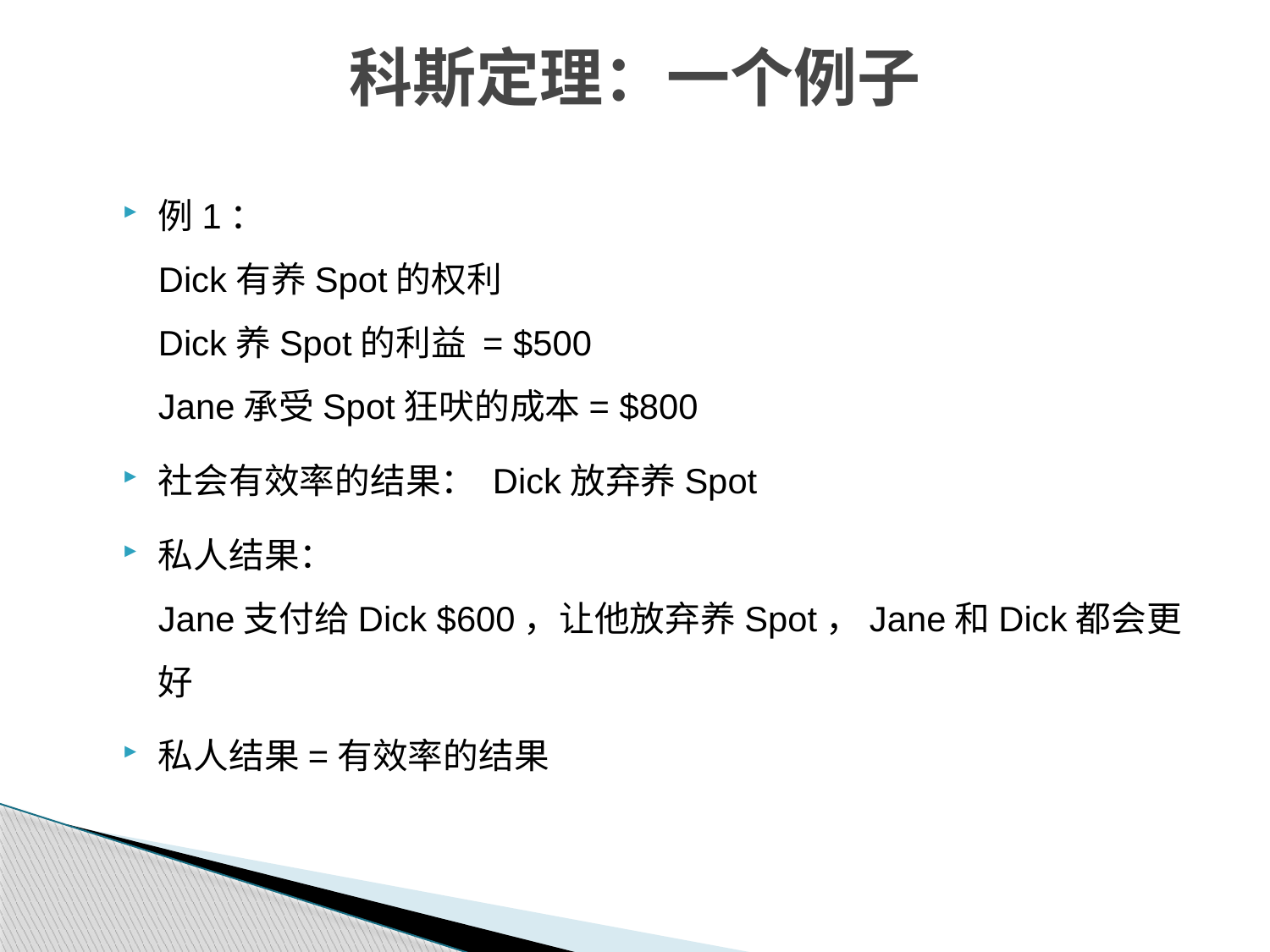

科斯定理：一个例子
例1：
Dick有养Spot的权利
Dick养Spot的利益 = $500
Jane承受Spot狂吠的成本= $800
社会有效率的结果： Dick放弃养Spot
私人结果：
Jane支付给Dick $600，让他放弃养Spot，Jane和Dick都会更好
私人结果=有效率的结果